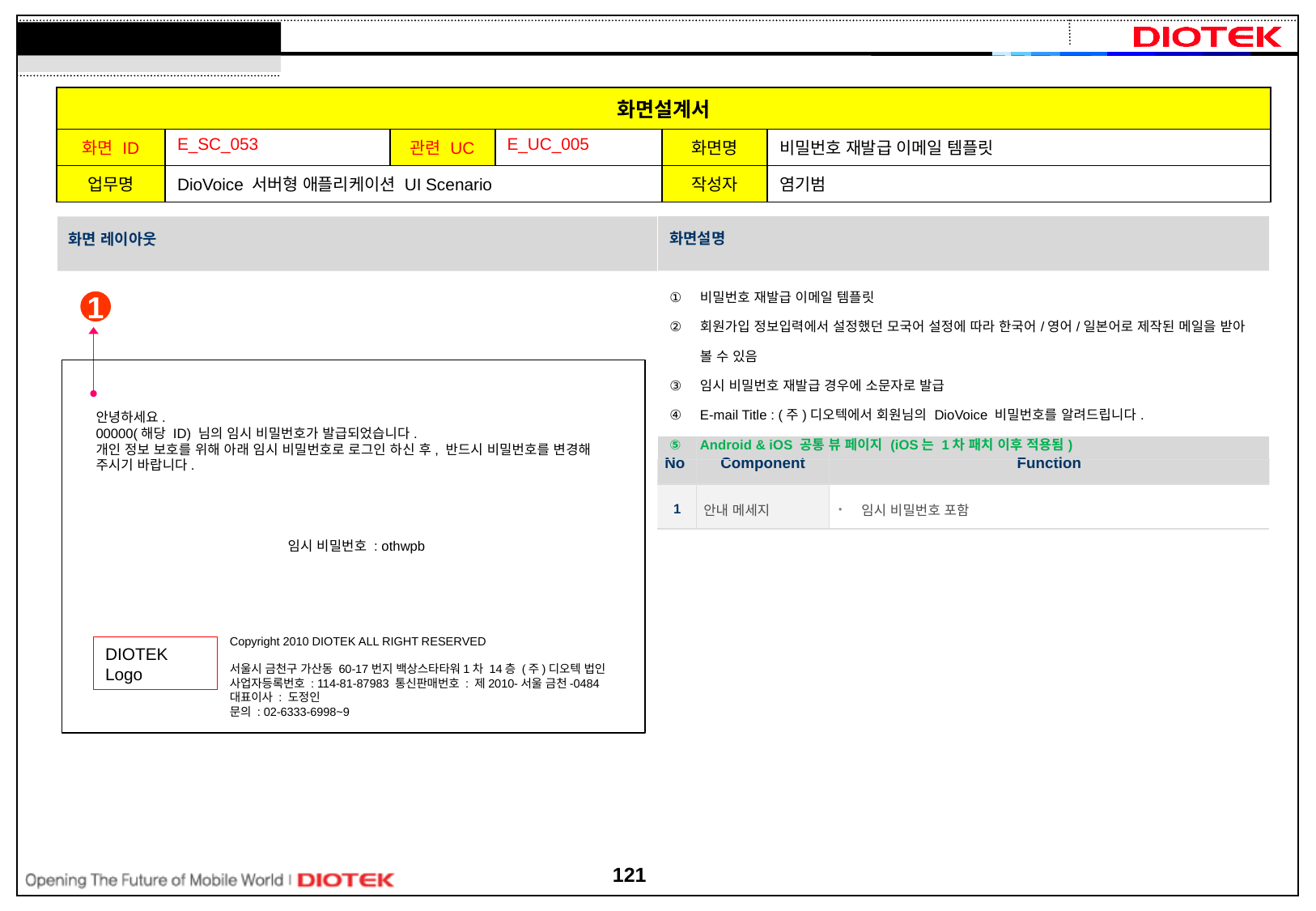

| 화면설계서 |  |  |  |  |  |
| --- | --- | --- | --- | --- | --- |
| 화면 ID | E\_SC\_053 | 관련 UC | E\_UC\_005 | 화면명 | 비밀번호 재발급 이메일 템플릿 |
| 업무명 | DioVoice 서버형 애플리케이션 UI Scenario |  |  | 작성자 | 염기범 |
| 화면설명 |
| --- |
| 비밀번호 재발급 이메일 템플릿 회원가입 정보입력에서 설정했던 모국어 설정에 따라 한국어/영어/일본어로 제작된 메일을 받아 볼 수 있음 임시 비밀번호 재발급 경우에 소문자로 발급 E-mail Title : (주)디오텍에서 회원님의 DioVoice 비밀번호를 알려드립니다. Android & iOS 공통 뷰 페이지 (iOS는 1차 패치 이후 적용됨) |
| 화면 레이아웃 |
| --- |
1

안녕하세요.
00000(해당 ID) 님의 임시 비밀번호가 발급되었습니다.
개인 정보 보호를 위해 아래 임시 비밀번호로 로그인 하신 후, 반드시 비밀번호를 변경해 주시기 바랍니다.

임시 비밀번호 : othwpb
| No | Component | Function |
| --- | --- | --- |
| 1 | 안내 메세지 | 임시 비밀번호 포함 |
Copyright 2010 DIOTEK ALL RIGHT RESERVED

서울시 금천구 가산동 60-17번지 백상스타타워1차 14층 (주)디오텍 법인 사업자등록번호 : 114-81-87983 통신판매번호 : 제2010-서울 금천-0484 대표이사 : 도정인
문의 : 02-6333-6998~9
DIOTEK Logo